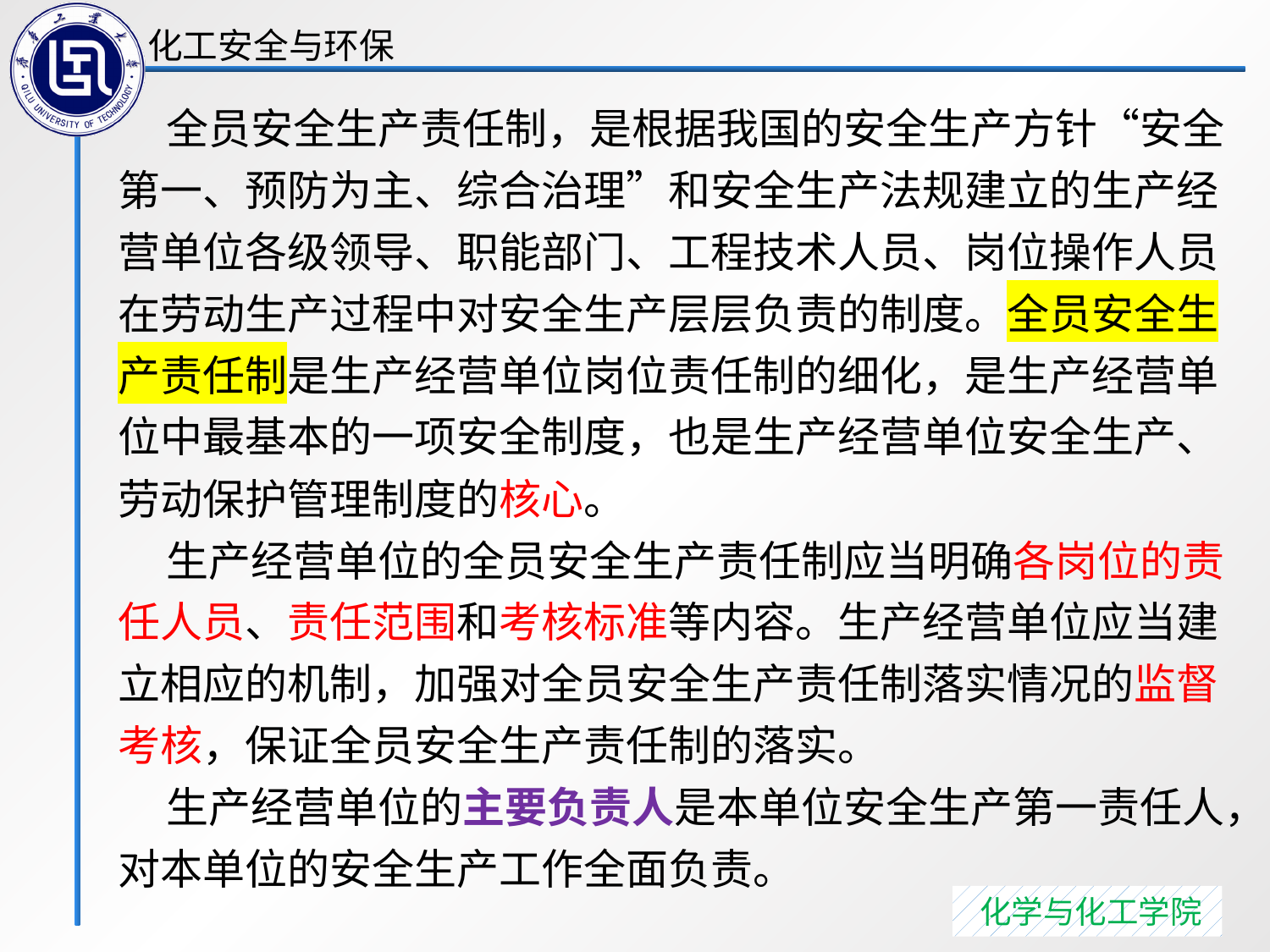

全员安全生产责任制，是根据我国的安全生产方针“安全第一、预防为主、综合治理”和安全生产法规建立的生产经营单位各级领导、职能部门、工程技术人员、岗位操作人员在劳动生产过程中对安全生产层层负责的制度。全员安全生产责任制是生产经营单位岗位责任制的细化，是生产经营单位中最基本的一项安全制度，也是生产经营单位安全生产、劳动保护管理制度的核心。
    生产经营单位的全员安全生产责任制应当明确各岗位的责任人员、责任范围和考核标准等内容。生产经营单位应当建立相应的机制，加强对全员安全生产责任制落实情况的监督考核，保证全员安全生产责任制的落实。
    生产经营单位的主要负责人是本单位安全生产第一责任人，对本单位的安全生产工作全面负责。